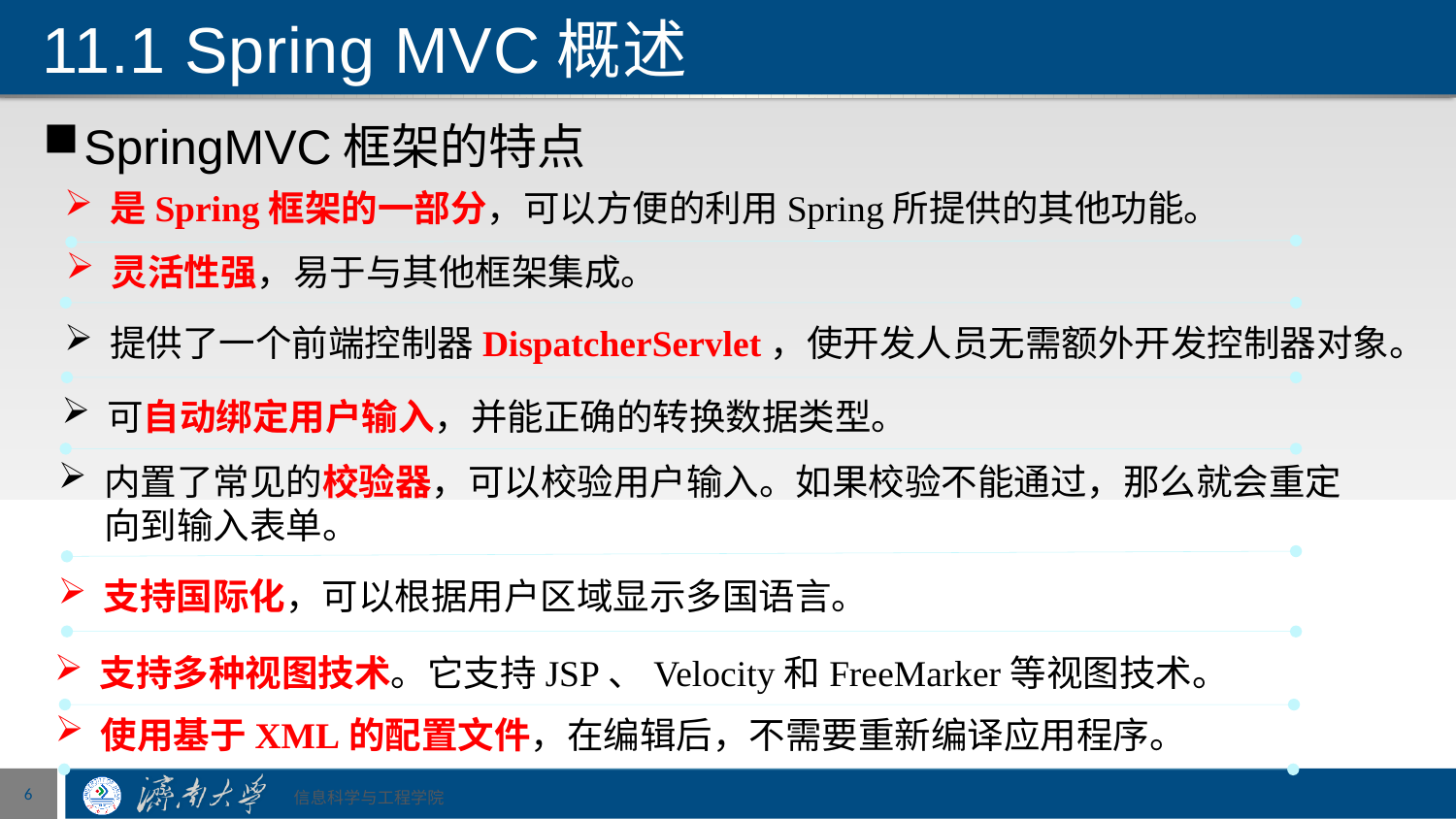

# 11.1 Spring MVC概述
SpringMVC框架的特点

是Spring框架的一部分，可以方便的利用Spring所提供的其他功能。

灵活性强，易于与其他框架集成。

提供了一个前端控制器DispatcherServlet，使开发人员无需额外开发控制器对象。

可自动绑定用户输入，并能正确的转换数据类型。

内置了常见的校验器，可以校验用户输入。如果校验不能通过，那么就会重定向到输入表单。

支持国际化，可以根据用户区域显示多国语言。

支持多种视图技术。它支持JSP、Velocity和FreeMarker等视图技术。

使用基于XML的配置文件，在编辑后，不需要重新编译应用程序。